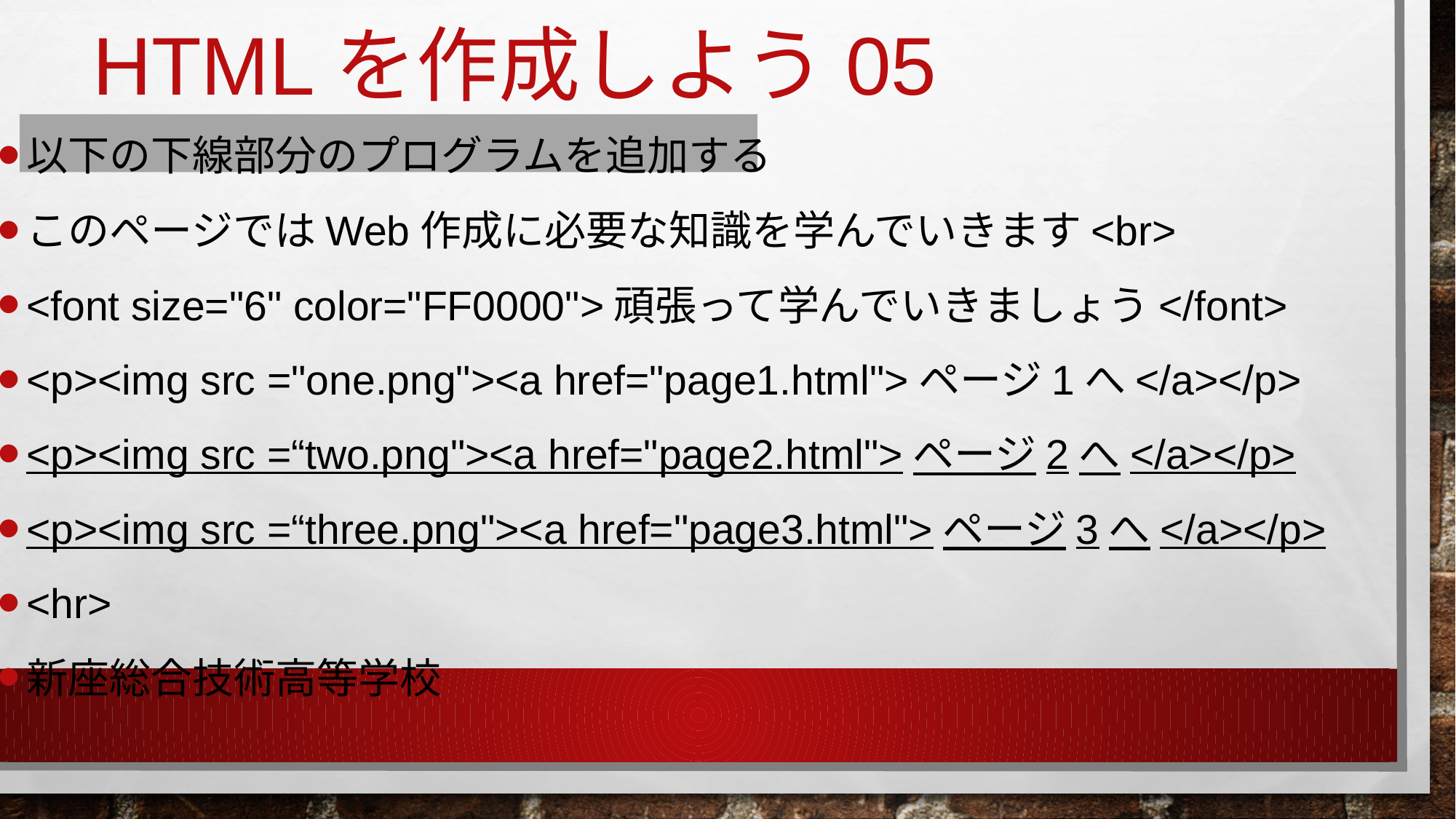

# HTMLを作成しよう05
以下の下線部分のプログラムを追加する
このページではWeb作成に必要な知識を学んでいきます<br>
<font size="6" color="FF0000">頑張って学んでいきましょう</font>
<p><img src ="one.png"><a href="page1.html">ページ1へ</a></p>
<p><img src =“two.png"><a href="page2.html">ページ2へ</a></p>
<p><img src =“three.png"><a href="page3.html">ページ3へ</a></p>
<hr>
新座総合技術高等学校